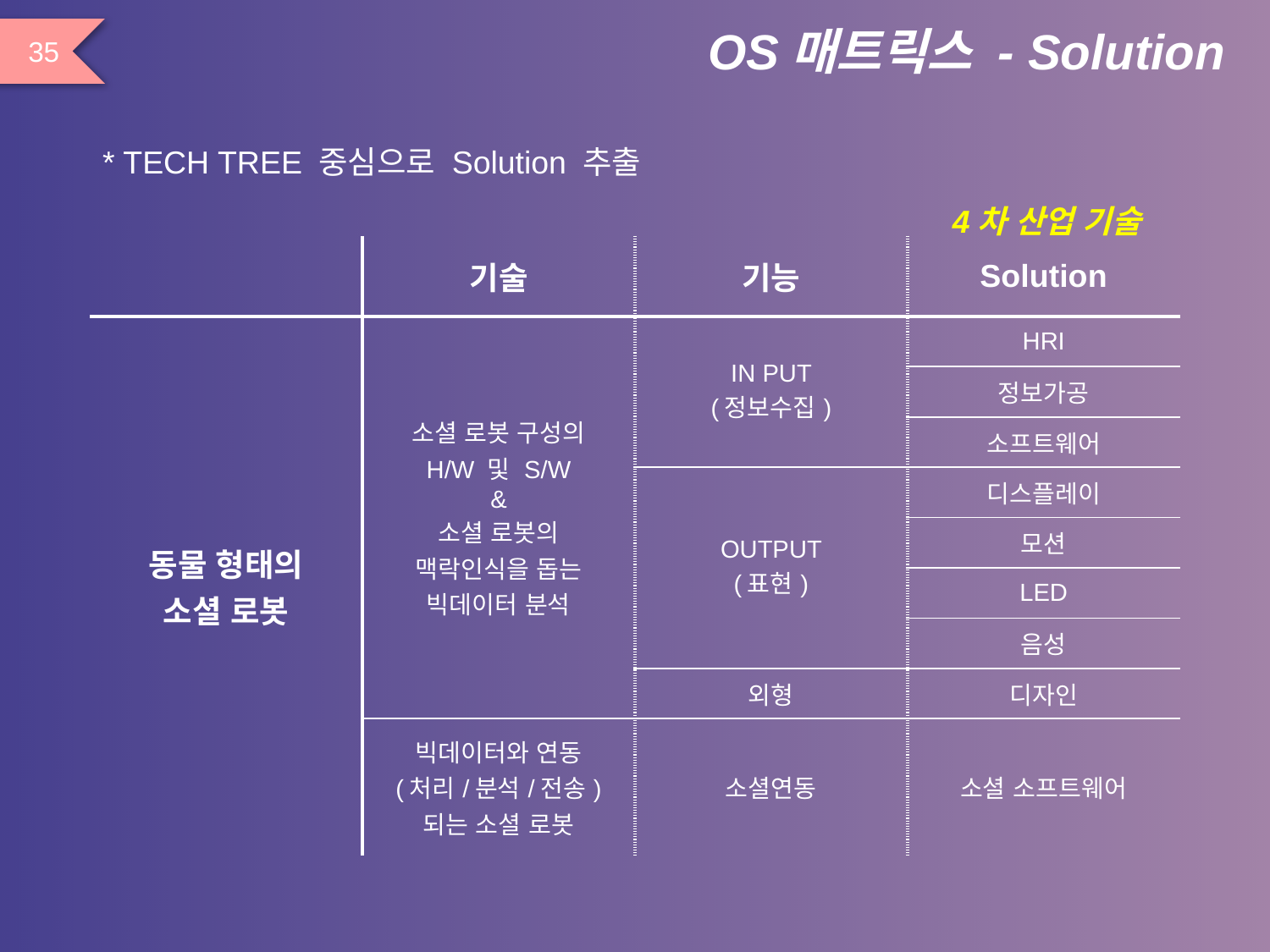

# OS매트릭스 - Solution
35
* TECH TREE 중심으로 Solution 추출
4차 산업 기술
|  | 기술 | 기능 | Solution |
| --- | --- | --- | --- |
| 동물 형태의 소셜 로봇 | 소셜 로봇 구성의 H/W 및 S/W & 소셜 로봇의 맥락인식을 돕는 빅데이터 분석 | IN PUT (정보수집) | HRI |
|  |  |  | 정보가공 |
|  |  |  | 소프트웨어 |
|  |  | OUTPUT (표현) | 디스플레이 |
|  |  |  | 모션 |
|  |  |  | LED |
|  |  |  | 음성 |
|  |  | 외형 | 디자인 |
|  | 빅데이터와 연동 (처리/분석/전송) 되는 소셜 로봇 | 소셜연동 | 소셜 소프트웨어 |